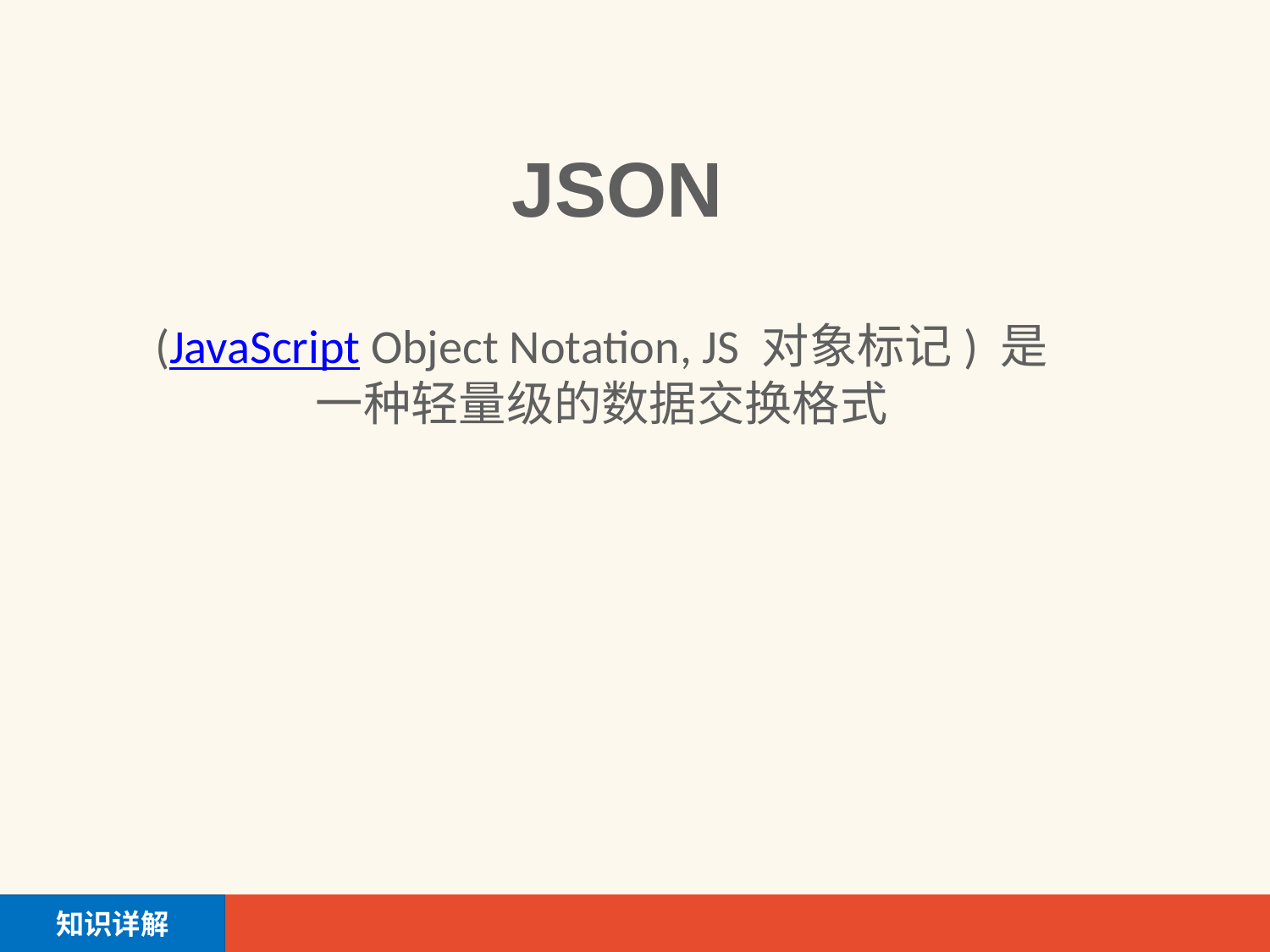

# JSON
(JavaScript Object Notation, JS 对象标记) 是一种轻量级的数据交换格式